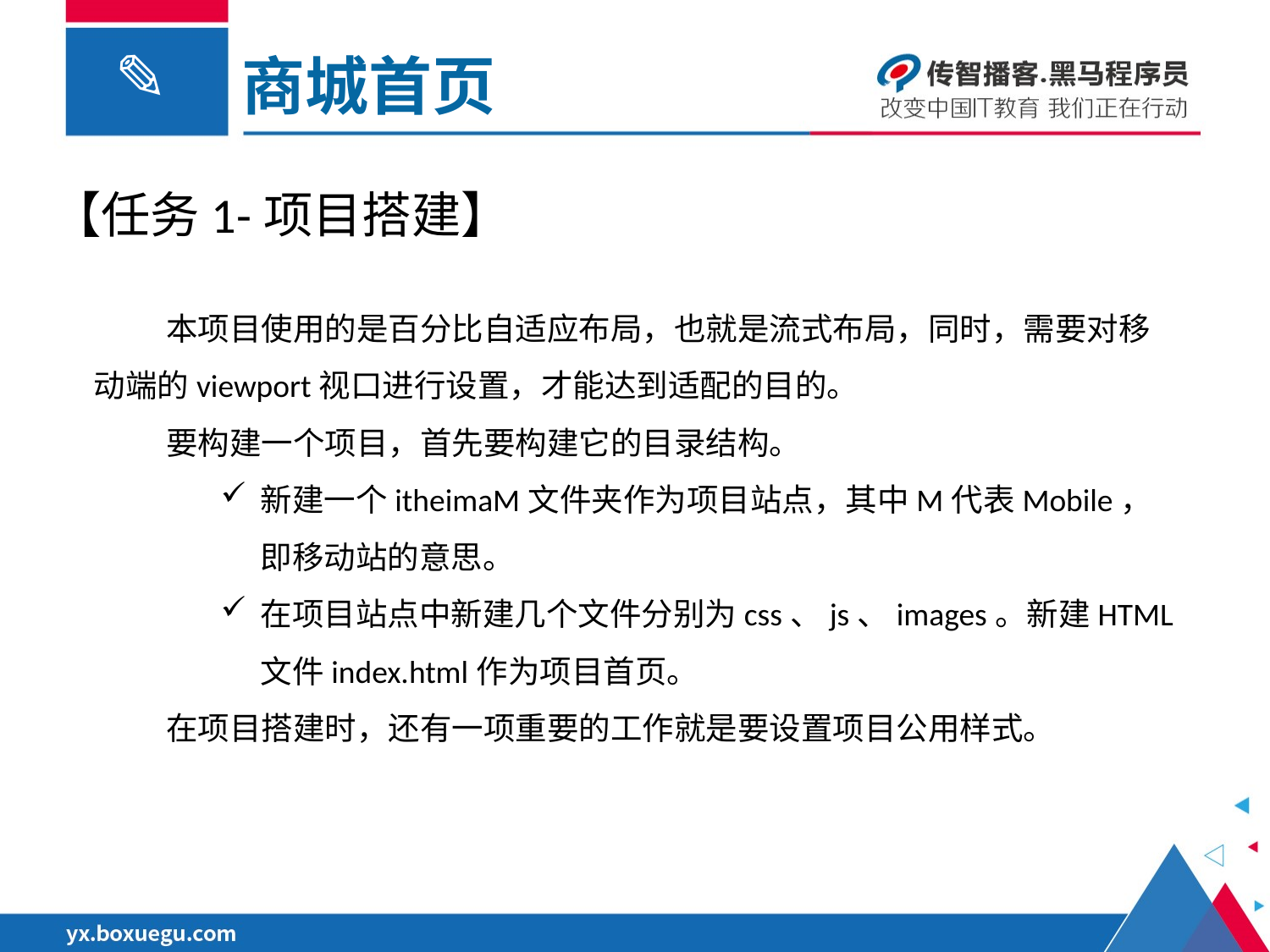

商城首页
【任务1-项目搭建】
         本项目使用的是百分比自适应布局，也就是流式布局，同时，需要对移动端的viewport视口进行设置，才能达到适配的目的。
         要构建一个项目，首先要构建它的目录结构。
新建一个itheimaM文件夹作为项目站点，其中M代表Mobile，即移动站的意思。
在项目站点中新建几个文件分别为css、js、images。新建HTML文件index.html作为项目首页。
         在项目搭建时，还有一项重要的工作就是要设置项目公用样式。